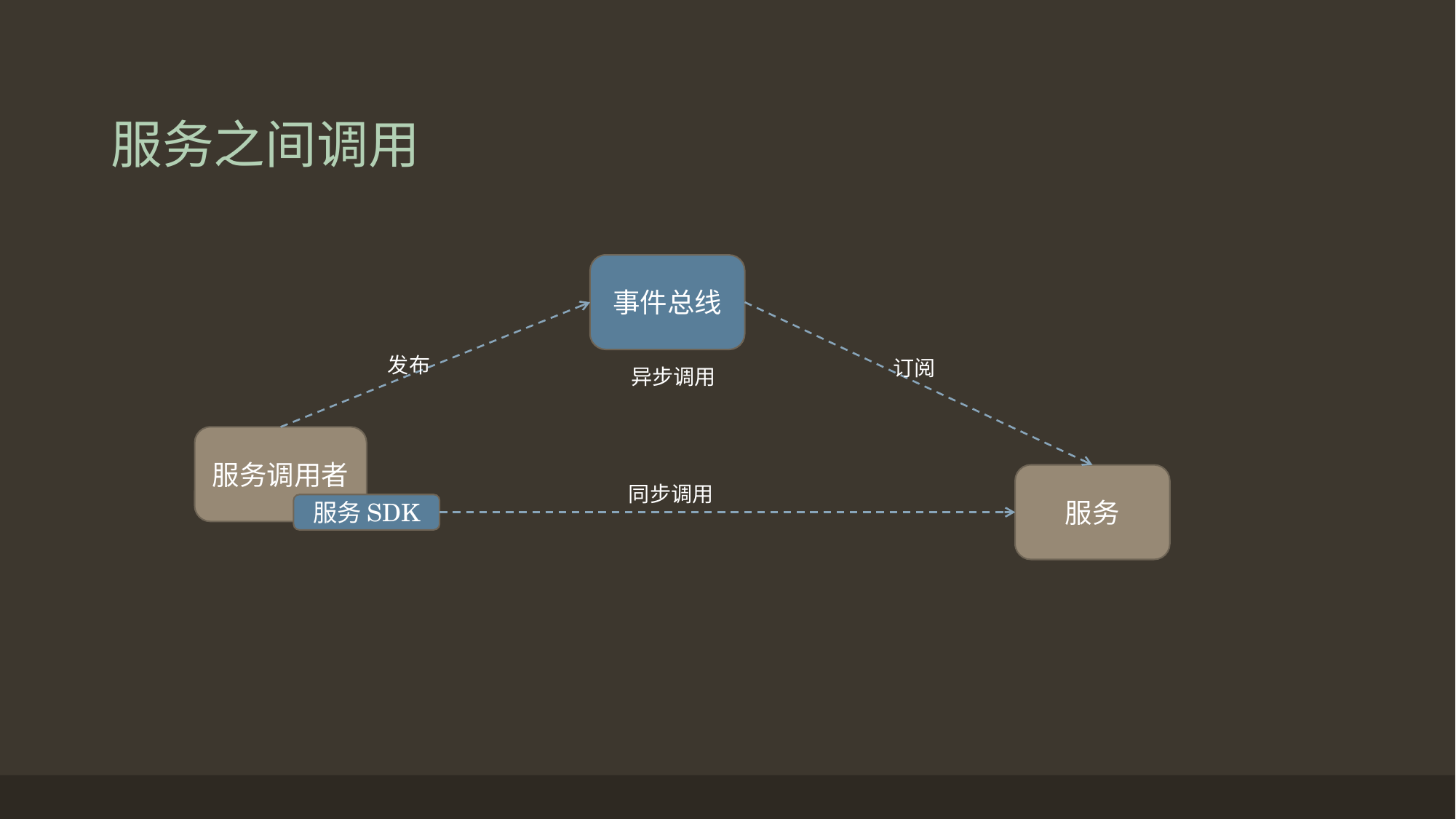

# 服务之间调用
事件总线
发布
订阅
异步调用
服务调用者
服务
同步调用
服务SDK